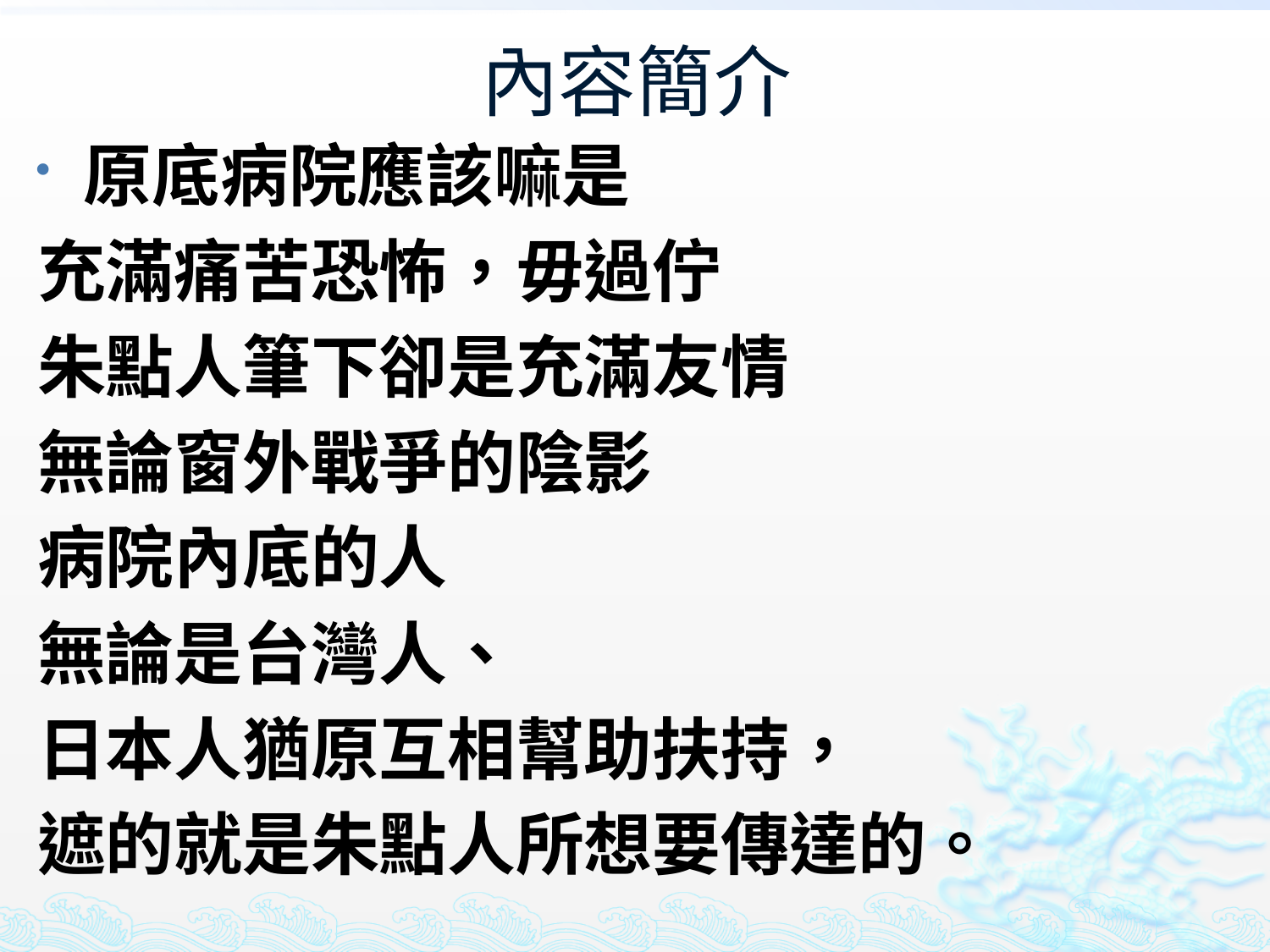

# 內容簡介
原底病院應該嘛是
充滿痛苦恐怖，毋過佇
朱點人筆下卻是充滿友情
無論窗外戰爭的陰影
病院內底的人
無論是台灣人、
日本人猶原互相幫助扶持，
遮的就是朱點人所想要傳達的。